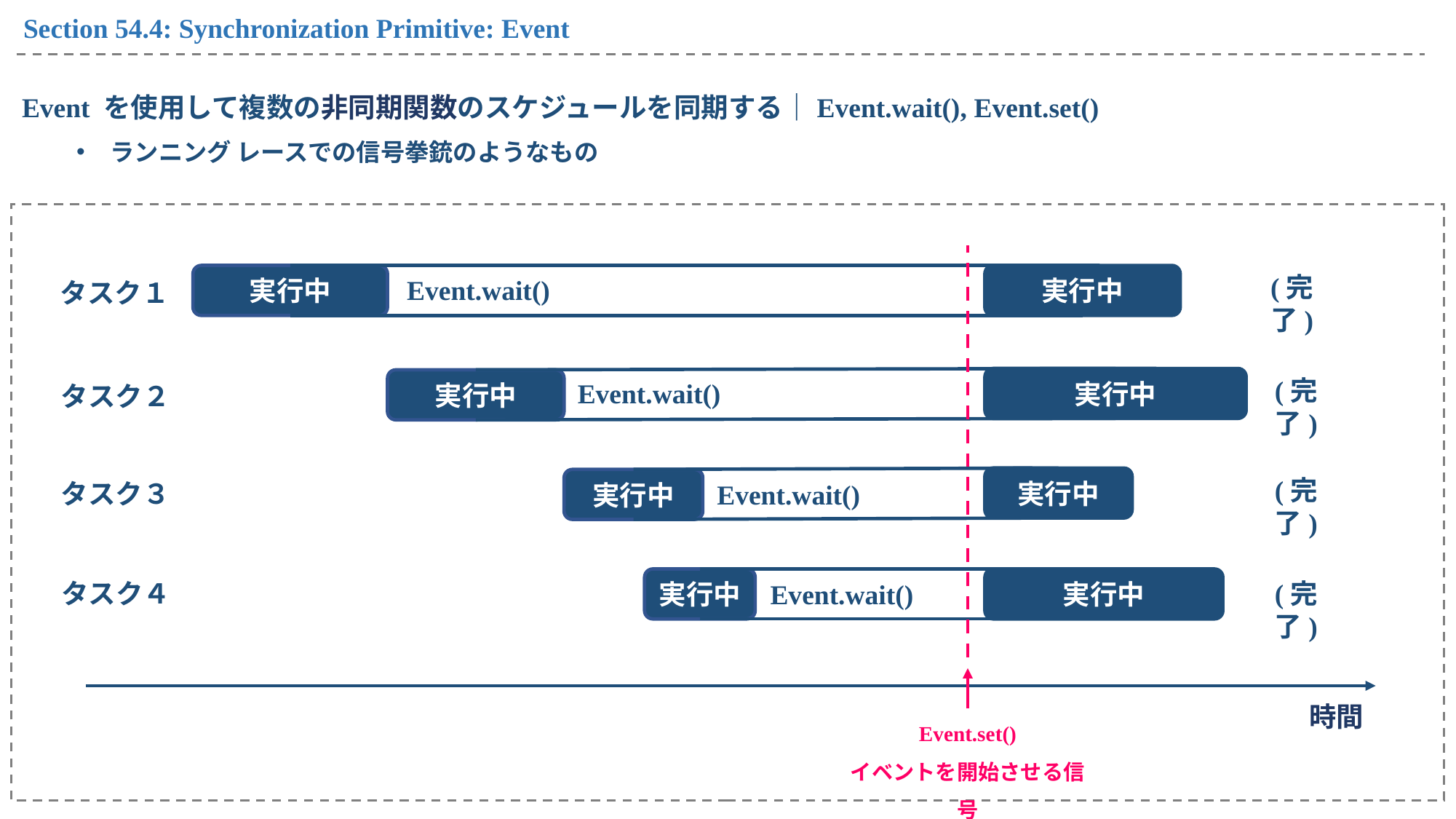

Section 54.4: Synchronization Primitive: Event
Event を使用して複数の非同期関数のスケジュールを同期する｜Event.wait(), Event.set()
ランニング レースでの信号拳銃のようなもの

(完了)
実行中
実行中
Event.wait()
タスク１
実行中
(完了)
実行中
Event.wait()
タスク２
(完了)
実行中
実行中
タスク３
Event.wait()
実行中
実行中
タスク４
(完了)
Event.wait()
時間
Event.set()
イベントを開始させる信号